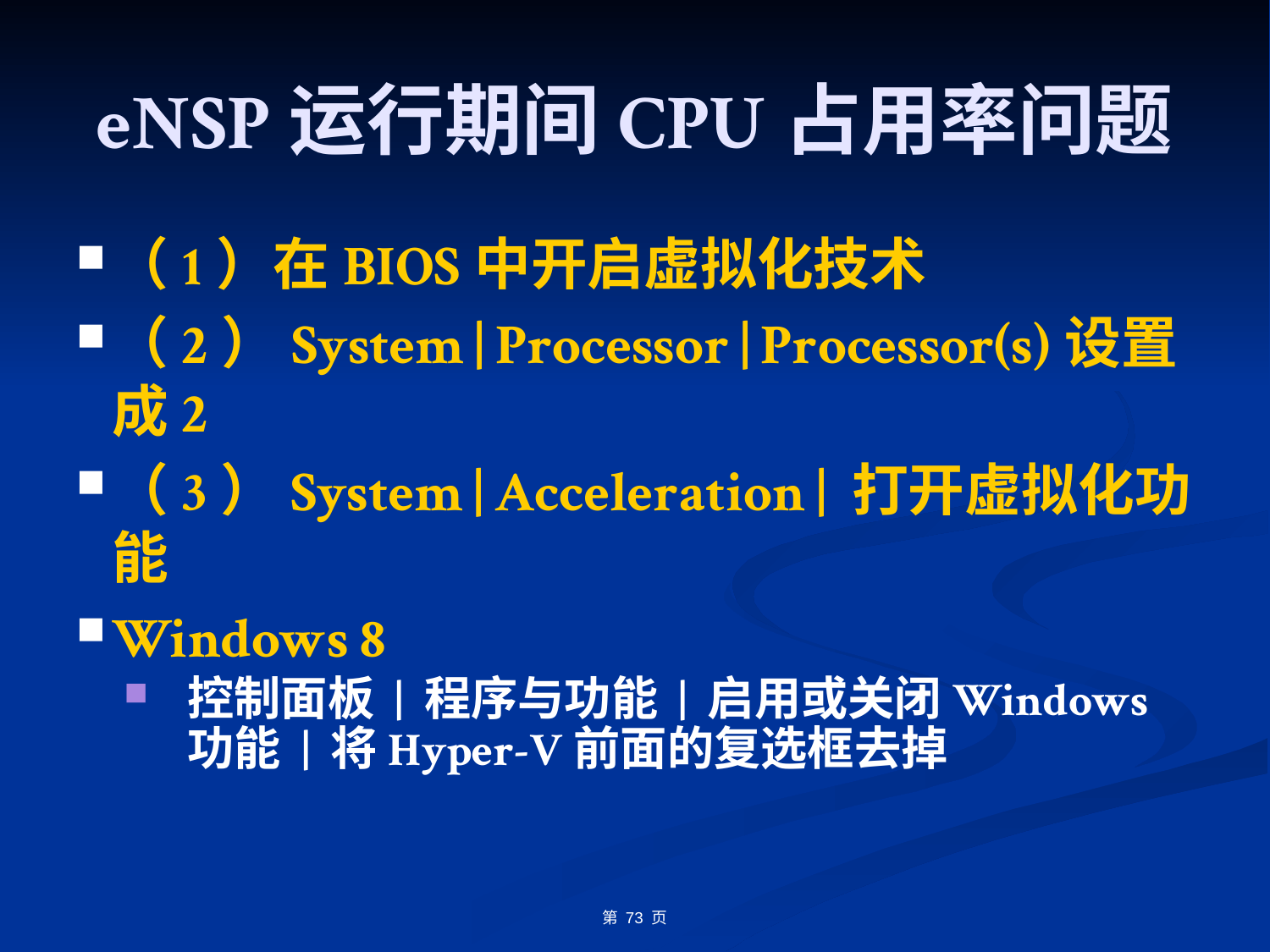

# eNSP运行期间CPU占用率问题
（1）在BIOS中开启虚拟化技术
（2）System | Processor | Processor(s)设置成2
（3）System | Acceleration | 打开虚拟化功能
Windows 8
控制面板 | 程序与功能 | 启用或关闭Windows功能 | 将Hyper-V前面的复选框去掉
第 73 页